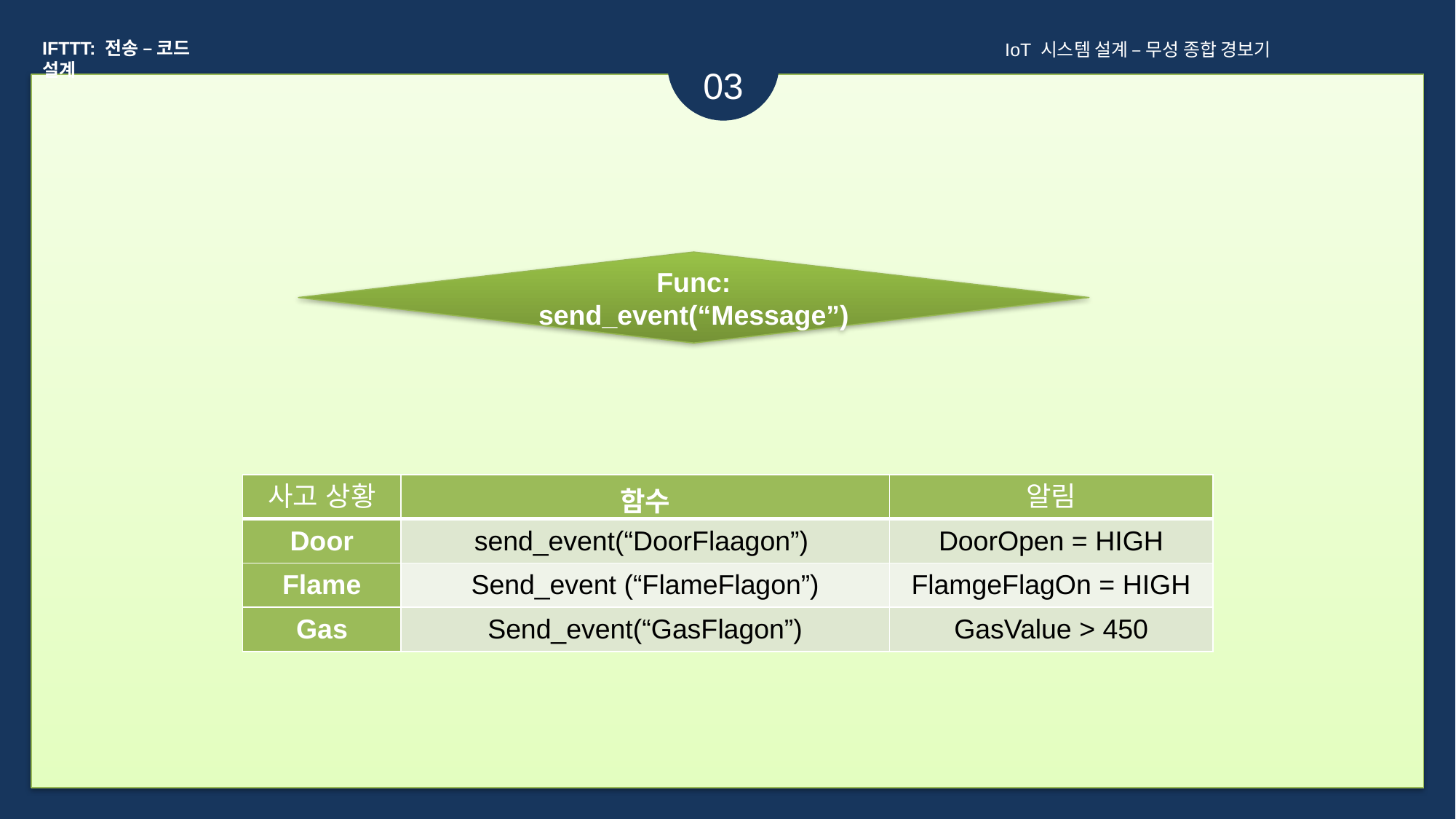

IFTTT: 전송 – 코드 설계
IoT 시스템 설계 – 무성 종합 경보기
03

Func: send_event(“Message”)
| 사고 상황 | 함수 | 알림 |
| --- | --- | --- |
| Door | send\_event(“DoorFlaagon”) | DoorOpen = HIGH |
| Flame | Send\_event (“FlameFlagon”) | FlamgeFlagOn = HIGH |
| Gas | Send\_event(“GasFlagon”) | GasValue > 450 |